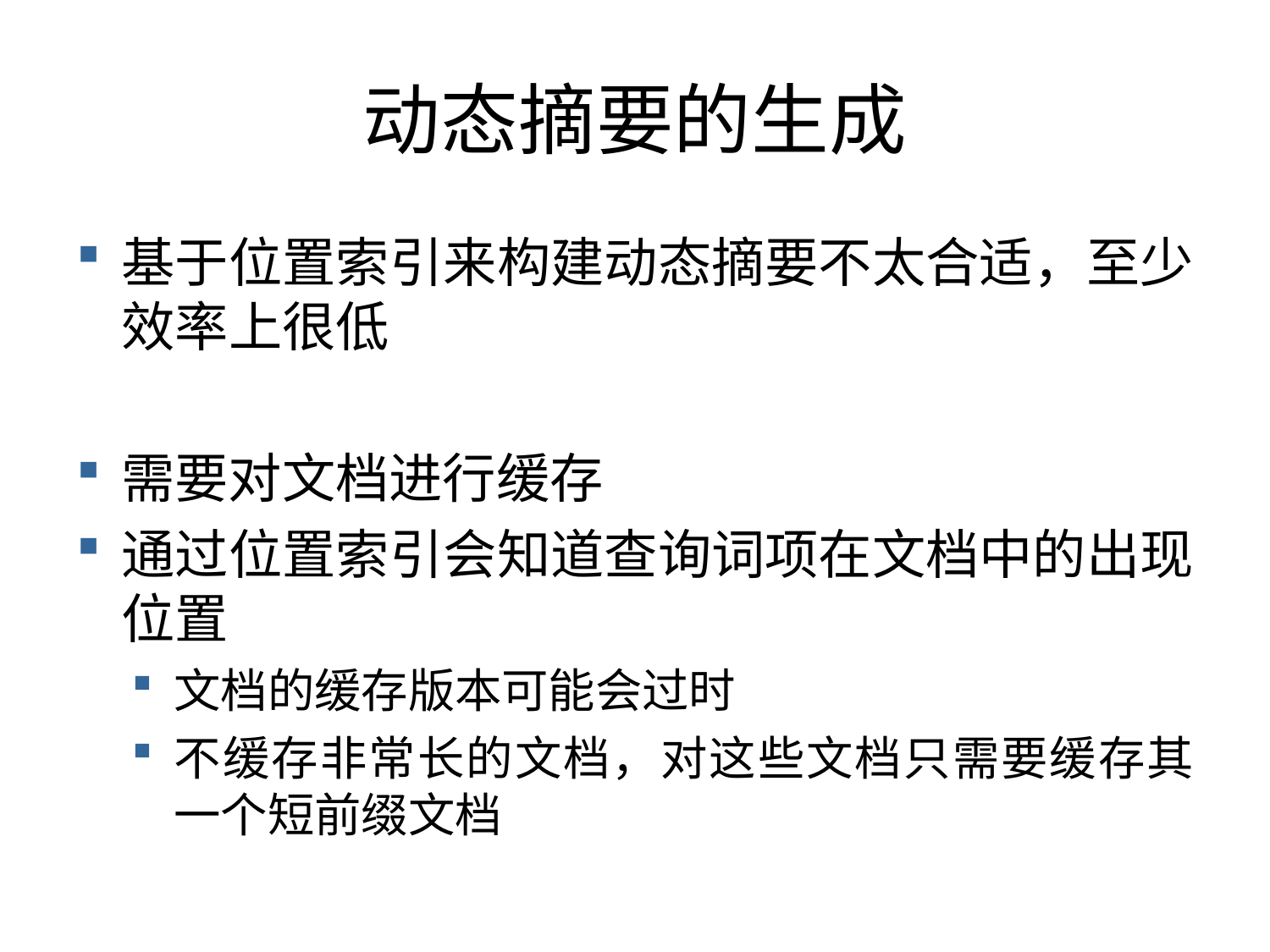

# 动态摘要的生成
基于位置索引来构建动态摘要不太合适，至少效率上很低

需要对文档进行缓存
通过位置索引会知道查询词项在文档中的出现位置
文档的缓存版本可能会过时
不缓存非常长的文档，对这些文档只需要缓存其一个短前缀文档